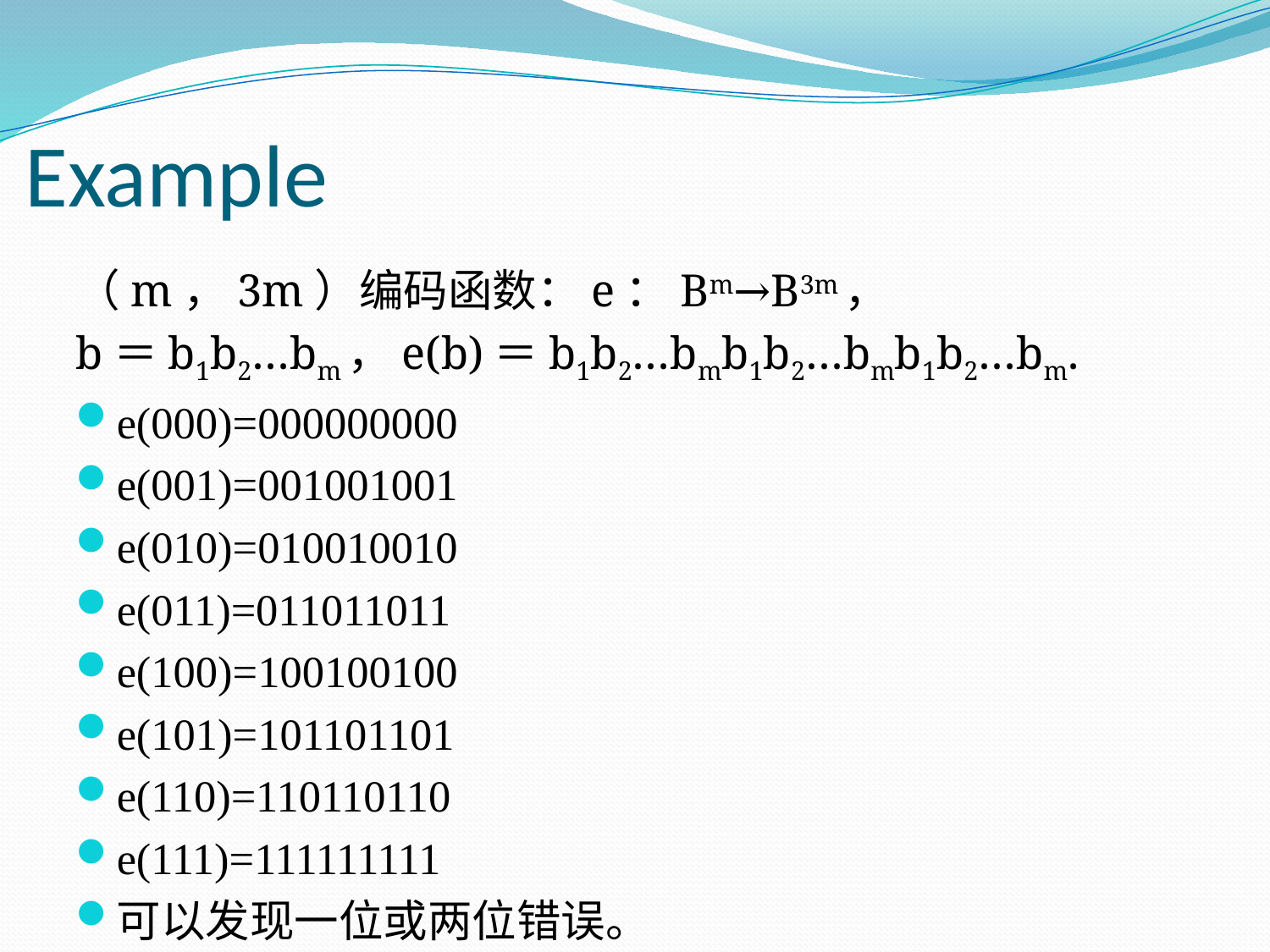

# Example
（m，3m）编码函数：e：Bm→B3m，
b＝b1b2…bm，e(b)＝b1b2…bmb1b2…bmb1b2…bm.
e(000)=000000000
e(001)=001001001
e(010)=010010010
e(011)=011011011
e(100)=100100100
e(101)=101101101
e(110)=110110110
e(111)=111111111
可以发现一位或两位错误。